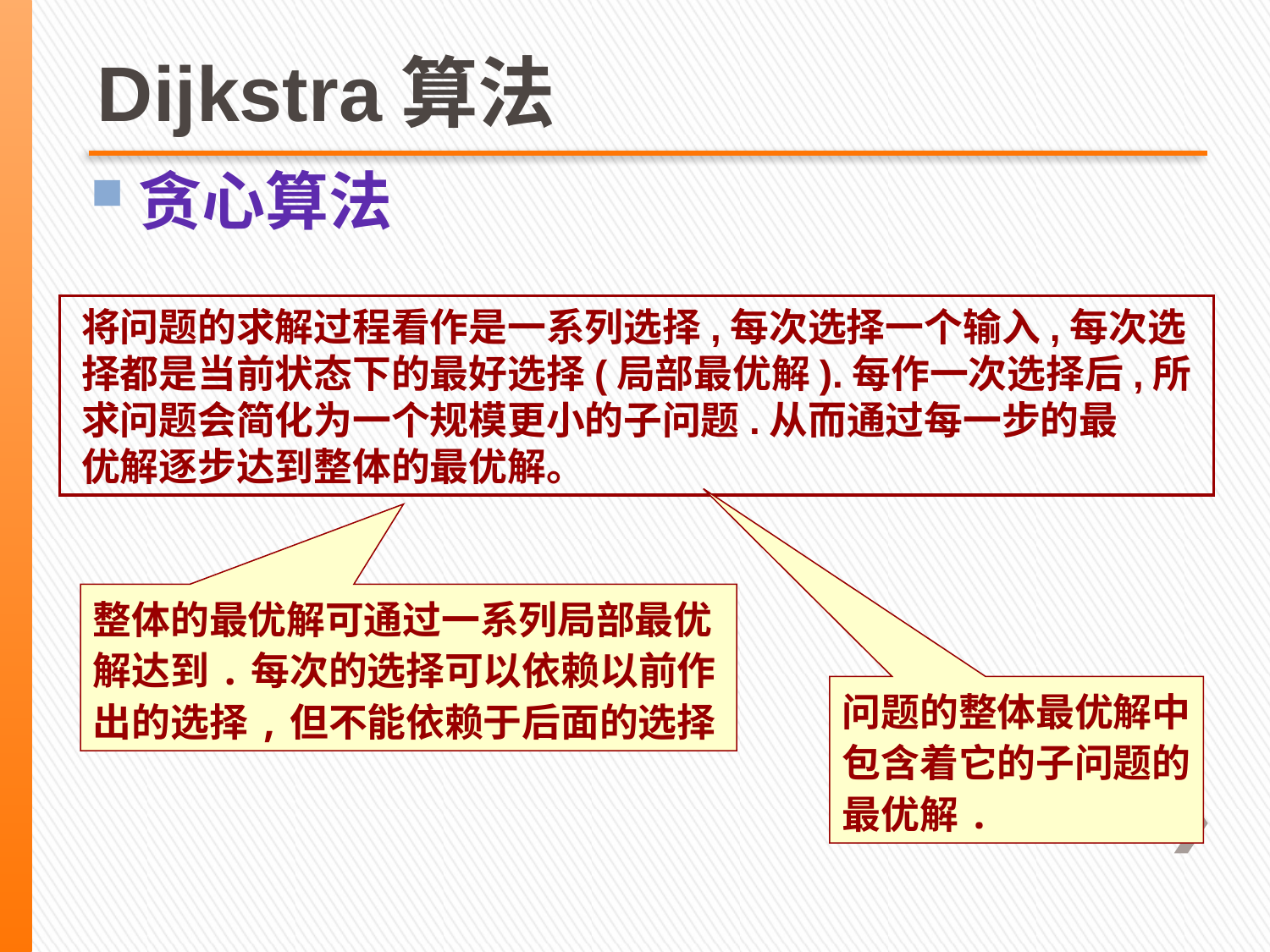

Dijkstra算法

贪心算法

将问题的求解过程看作是一系列选择,每次选择一个输入,每次选择都是当前状态下的最好选择(局部最优解).每作一次选择后,所求问题会简化为一个规模更小的子问题.从而通过每一步的最
优解逐步达到整体的最优解。
整体的最优解可通过一系列局部最优
解达到.每次的选择可以依赖以前作
出的选择,但不能依赖于后面的选择
问题的整体最优解中
包含着它的子问题的
最优解.